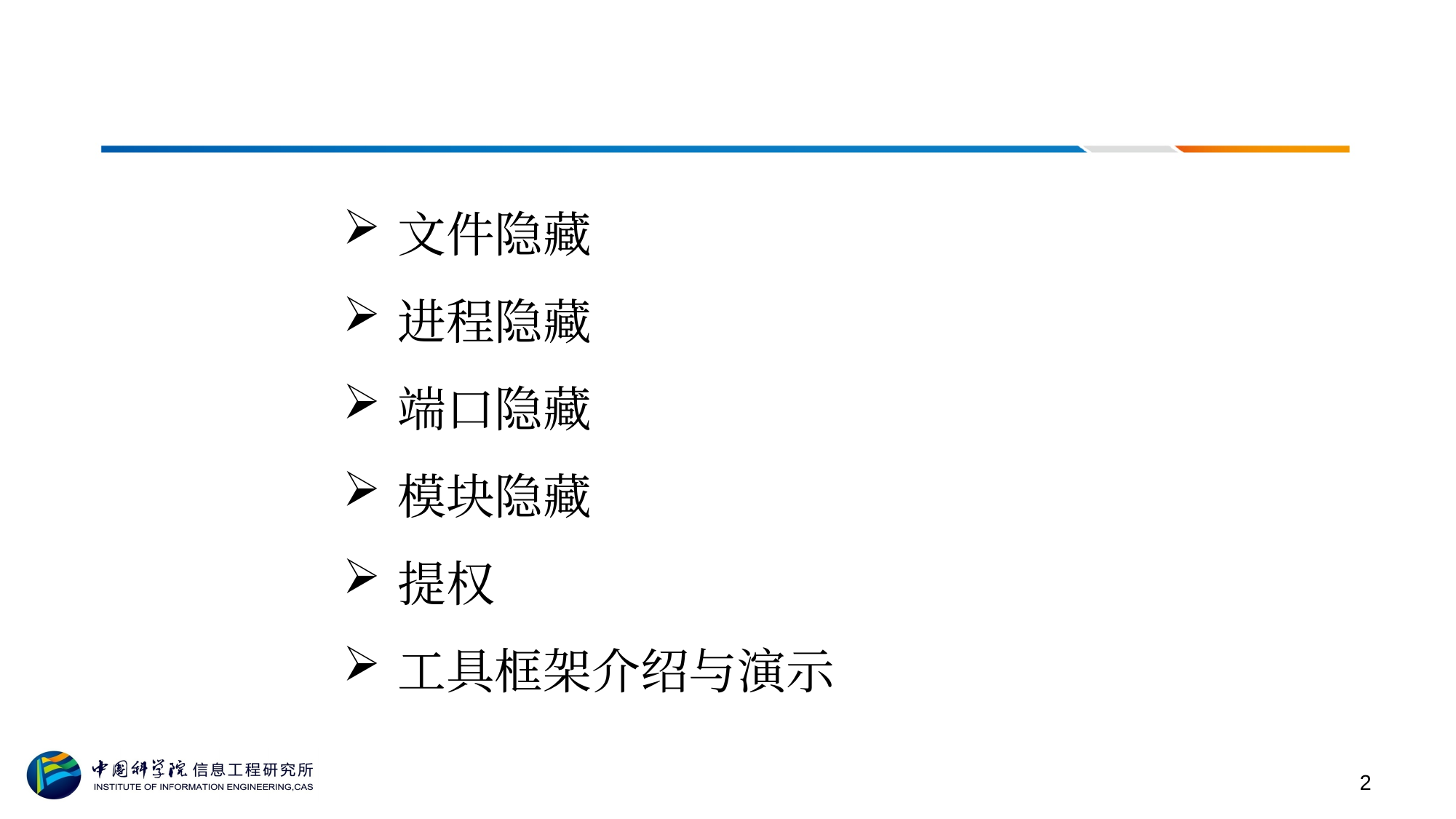

# 主要功能
文件隐藏
进程隐藏
端口隐藏
模块隐藏
提权
工具框架介绍与演示
2